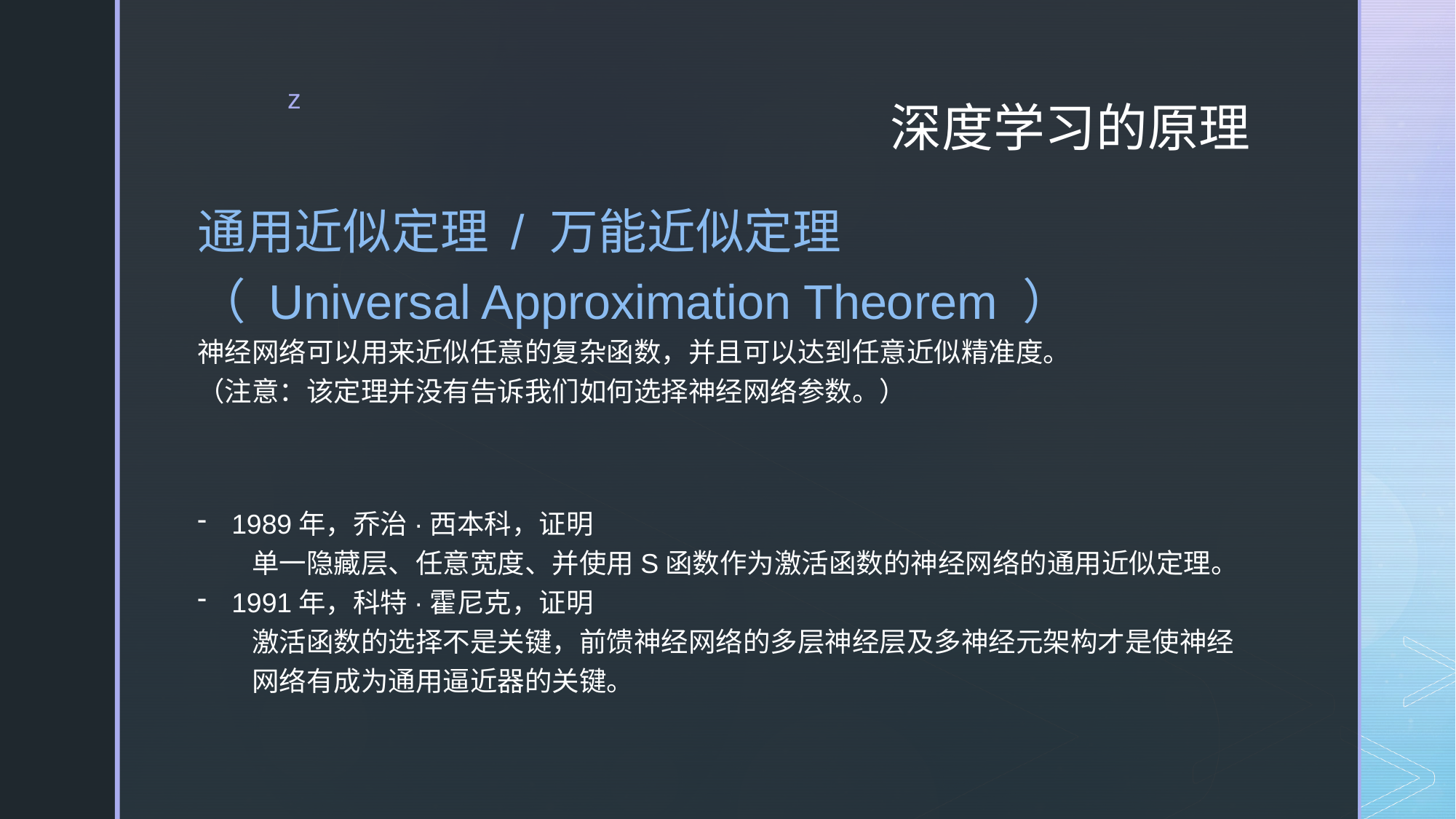

# 深度学习的原理
通用近似定理 / 万能近似定理
（ Universal Approximation Theorem ）
神经网络可以用来近似任意的复杂函数，并且可以达到任意近似精准度。
（注意：该定理并没有告诉我们如何选择神经网络参数。）
1989年，乔治·西本科，证明
单一隐藏层、任意宽度、并使用S函数作为激活函数的神经网络的通用近似定理。
1991年，科特·霍尼克，证明
激活函数的选择不是关键，前馈神经网络的多层神经层及多神经元架构才是使神经网络有成为通用逼近器的关键。